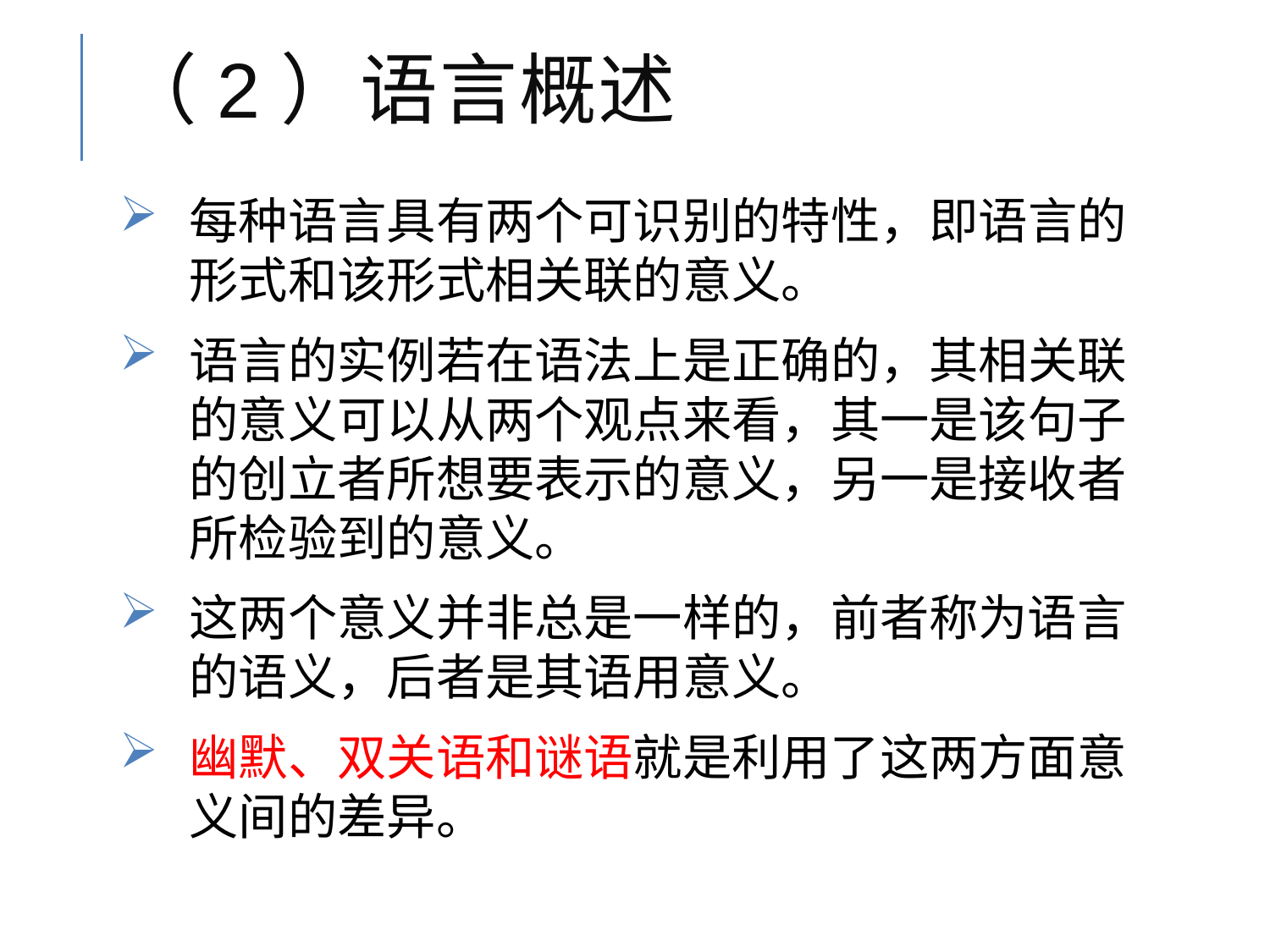

# （2）语言概述
每种语言具有两个可识别的特性，即语言的形式和该形式相关联的意义。
语言的实例若在语法上是正确的，其相关联的意义可以从两个观点来看，其一是该句子的创立者所想要表示的意义，另一是接收者所检验到的意义。
这两个意义并非总是一样的，前者称为语言的语义，后者是其语用意义。
幽默、双关语和谜语就是利用了这两方面意义间的差异。
12